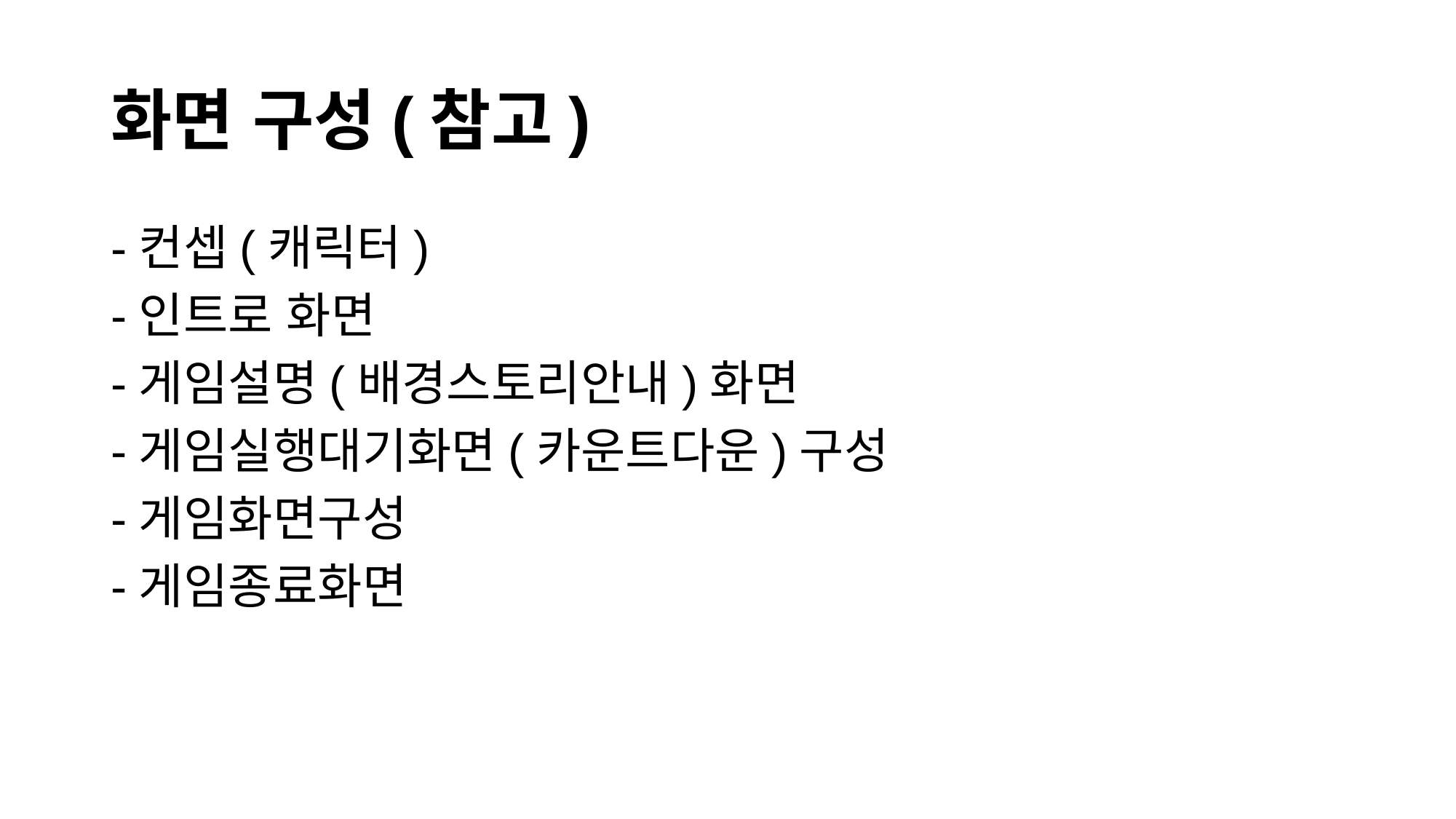

# 화면 구성(참고)
-컨셉(캐릭터)
-인트로 화면
-게임설명(배경스토리안내)화면
-게임실행대기화면(카운트다운)구성
-게임화면구성
-게임종료화면